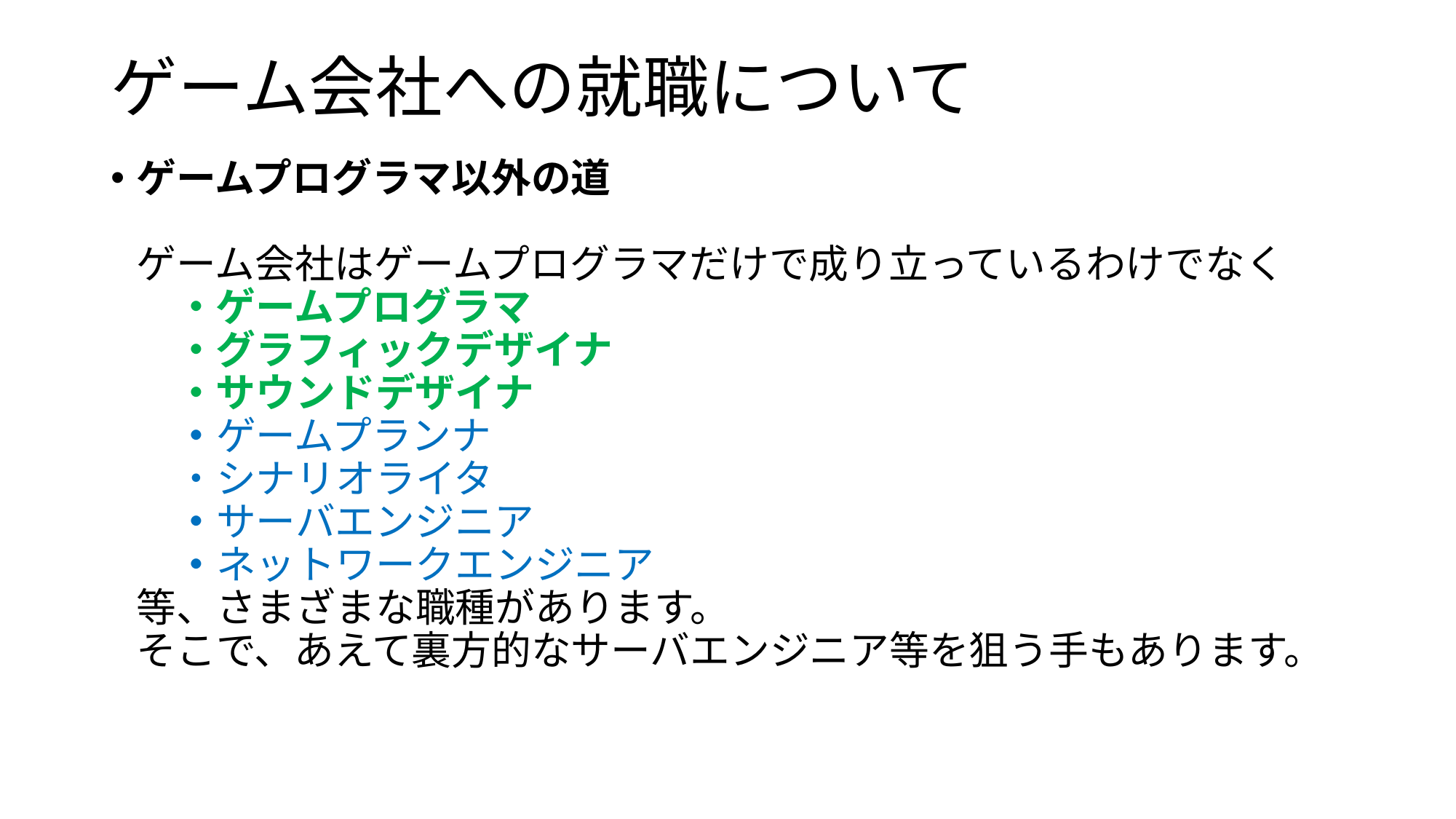

# ゲーム会社への就職について
ゲームプログラマ以外の道
ゲーム会社はゲームプログラマだけで成り立っているわけでなく
　・ゲームプログラマ
　・グラフィックデザイナ
　・サウンドデザイナ
　・ゲームプランナ
　・シナリオライタ
　・サーバエンジニア
　・ネットワークエンジニア
等、さまざまな職種があります。
そこで、あえて裏方的なサーバエンジニア等を狙う手もあります。